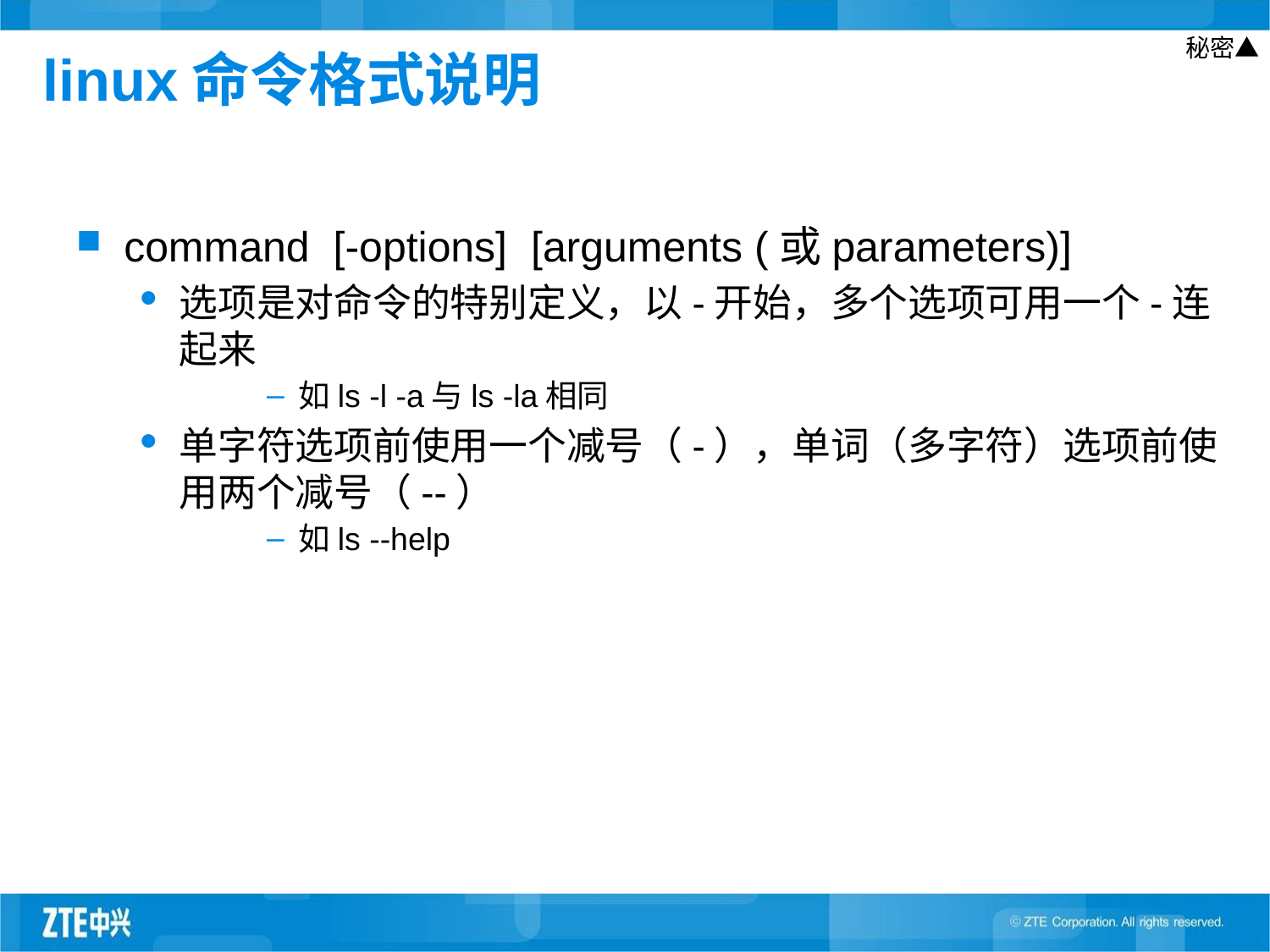

# linux命令格式说明
command  [-options]  [arguments (或parameters)]
选项是对命令的特别定义，以-开始，多个选项可用一个-连起来
如ls -l -a与ls -la相同
单字符选项前使用一个减号（-），单词（多字符）选项前使用两个减号（--）
如ls --help